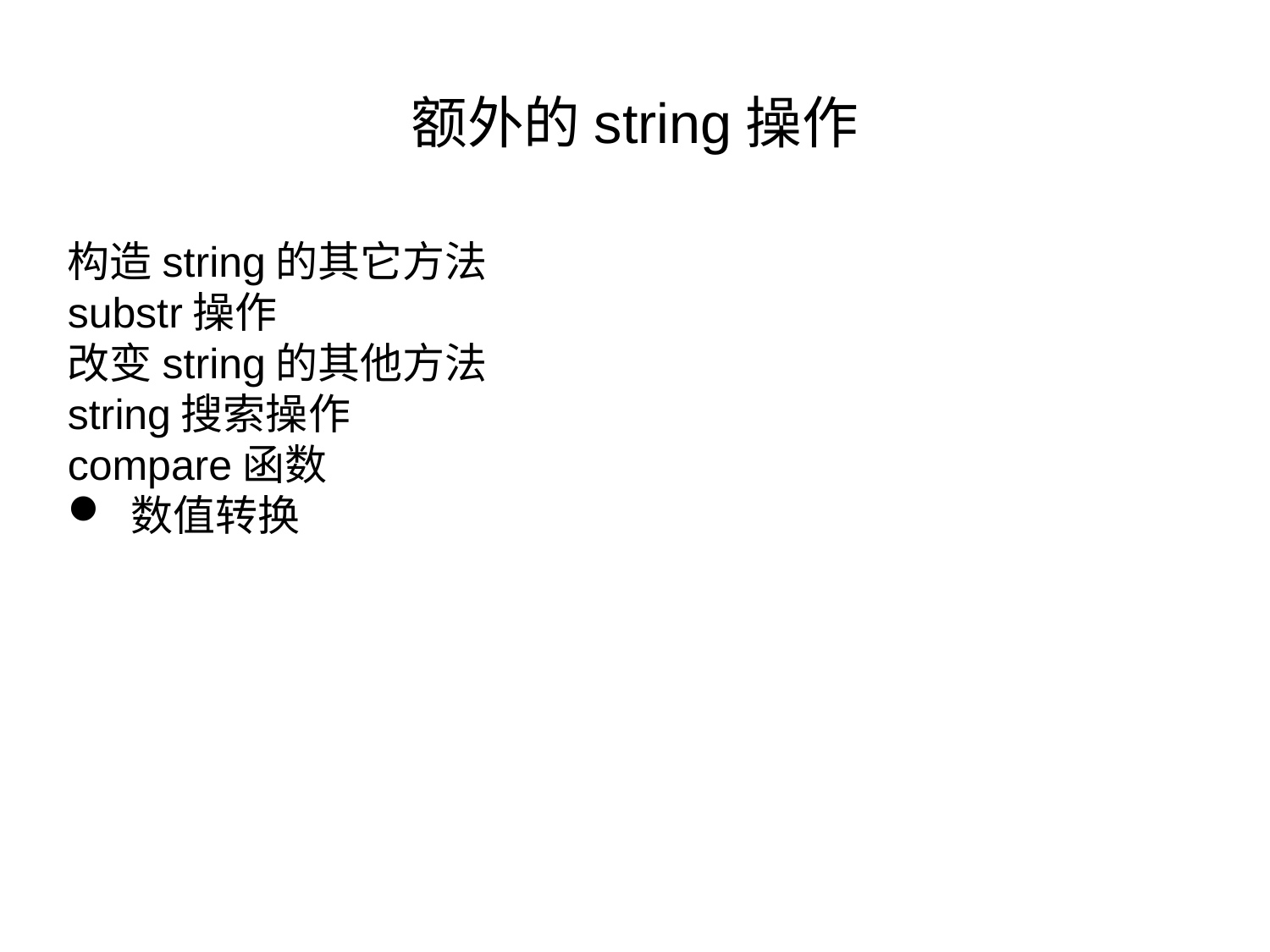

额外的string操作
构造string的其它方法
substr操作
改变string的其他方法
string搜索操作
compare函数
数值转换